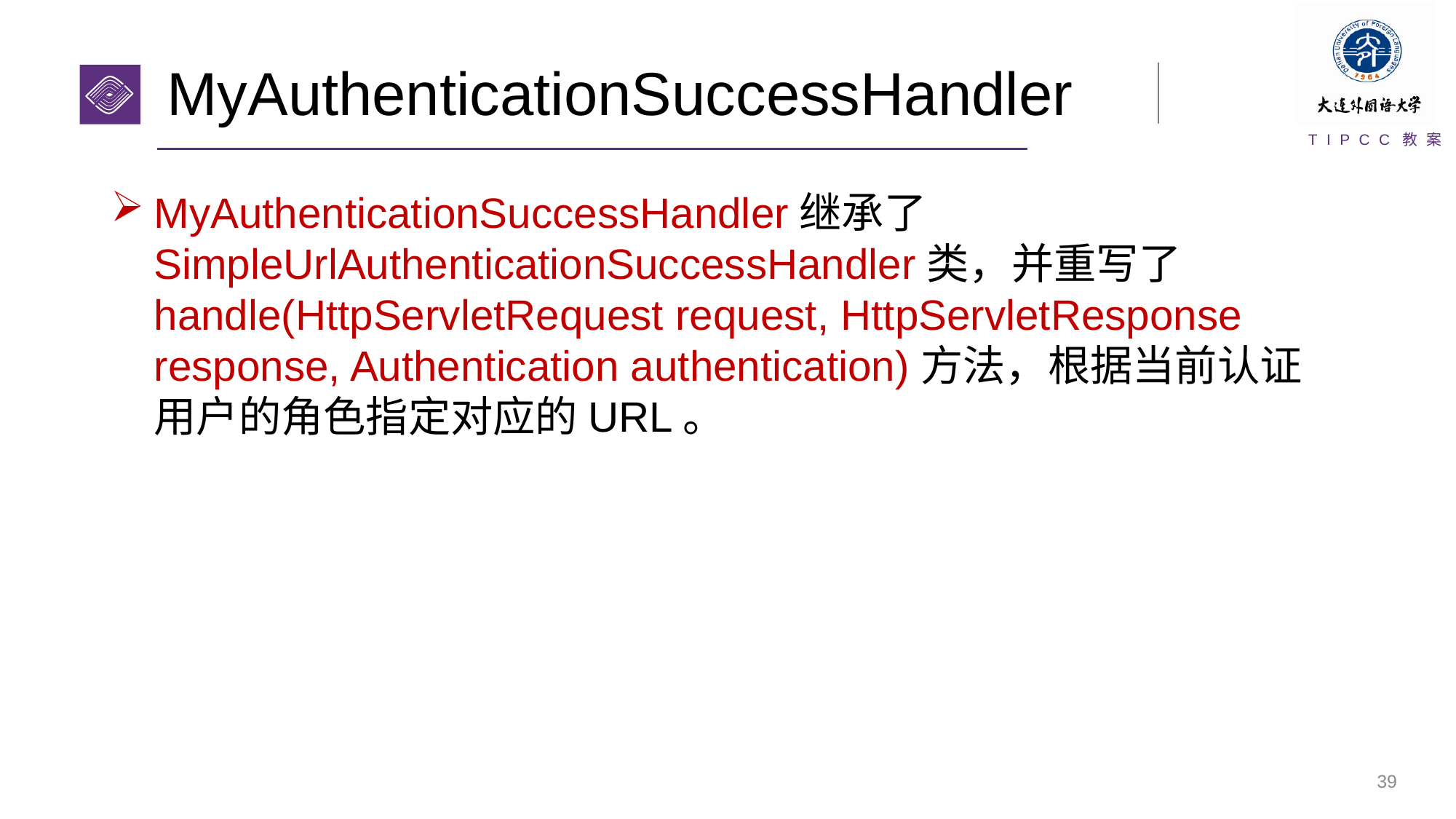

# MyAuthenticationSuccessHandler
MyAuthenticationSuccessHandler继承了SimpleUrlAuthenticationSuccessHandler类，并重写了handle(HttpServletRequest request, HttpServletResponse response, Authentication authentication)方法，根据当前认证用户的角色指定对应的URL。
39